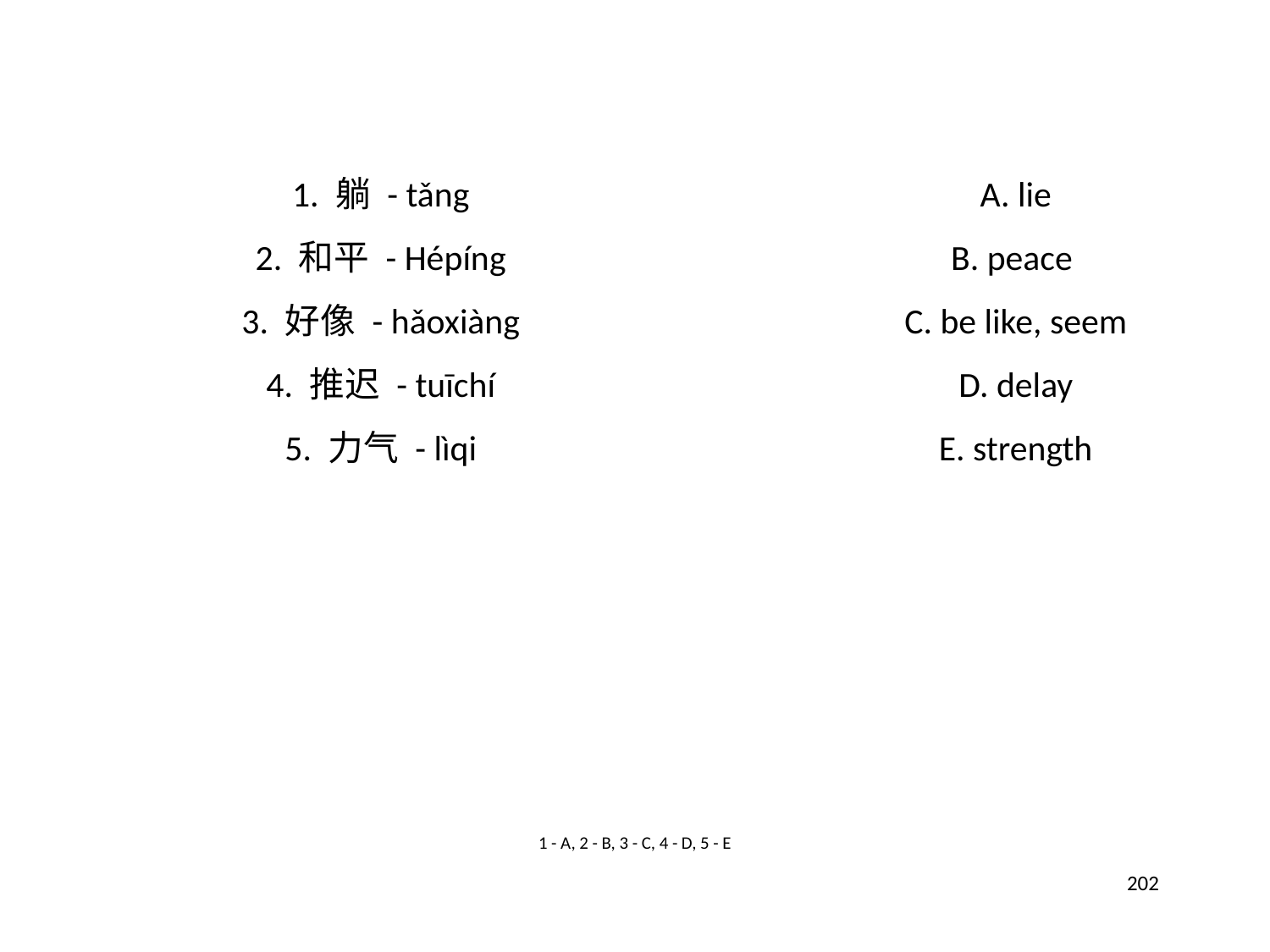

1. 躺 - tǎng

A. lie

2. 和平 - Hépíng

B. peace

3. 好像 - hǎoxiàng

C. be like, seem

4. 推迟 - tuīchí

D. delay

5. 力气 - lìqi

E. strength
1 - A, 2 - B, 3 - C, 4 - D, 5 - E

202